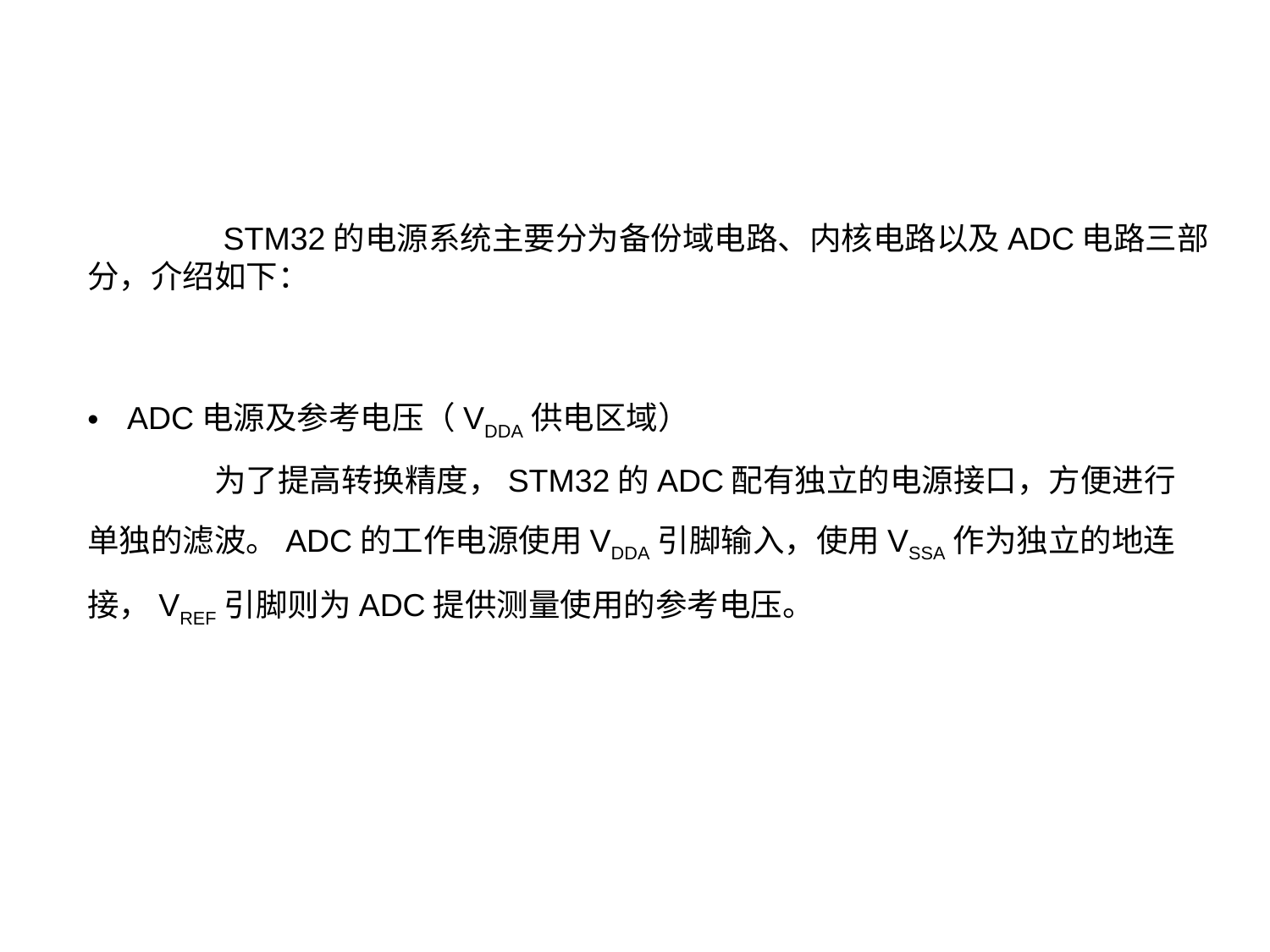

STM32的电源系统主要分为备份域电路、内核电路以及ADC电路三部分，介绍如下：
ADC电源及参考电压（VDDA供电区域）
	为了提高转换精度，STM32的ADC配有独立的电源接口，方便进行单独的滤波。ADC的工作电源使用VDDA引脚输入，使用VSSA作为独立的地连接，VREF引脚则为ADC提供测量使用的参考电压。